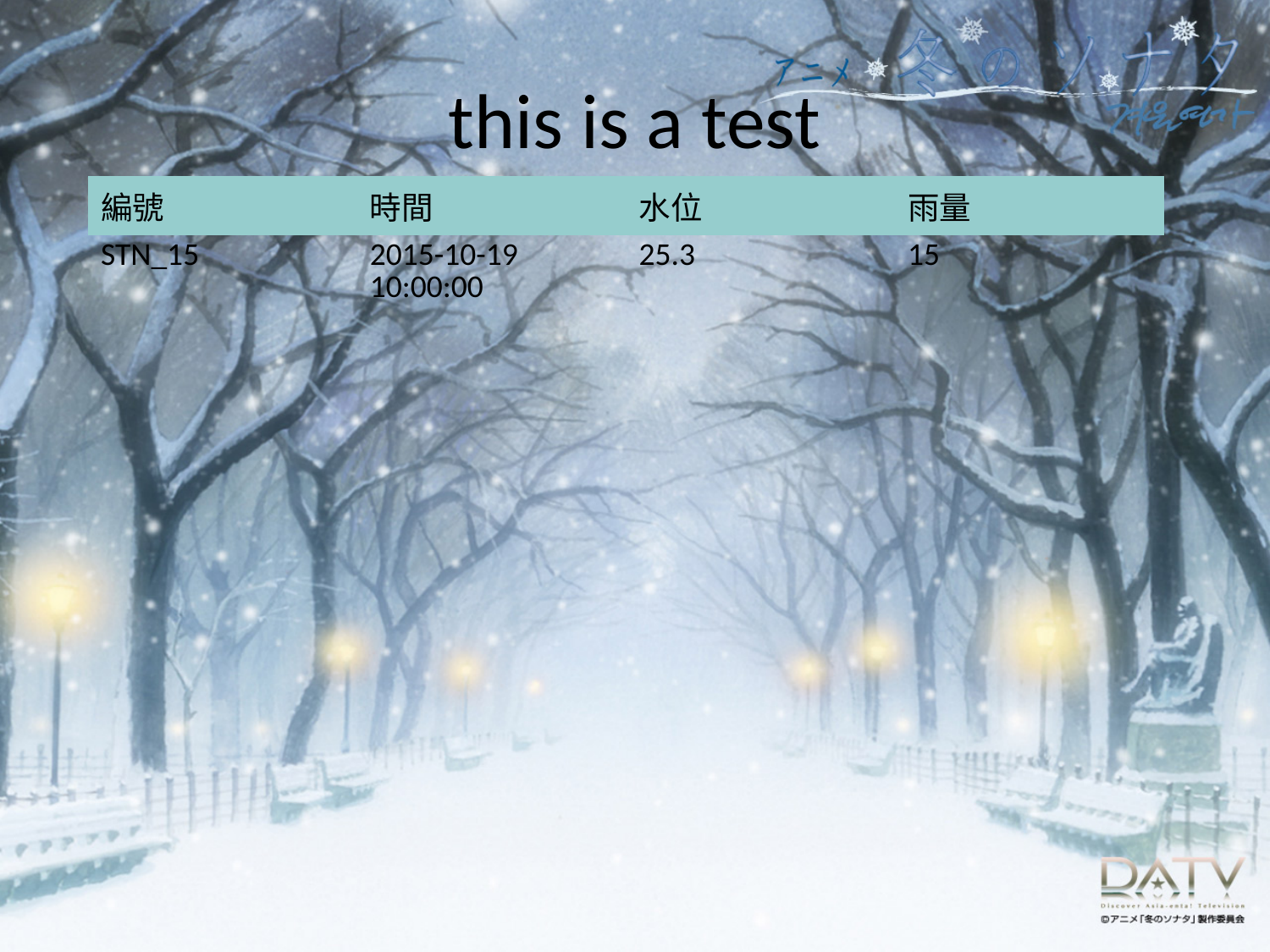

# this is a test
| 編號 | 時間 | 水位 | 雨量 |
| --- | --- | --- | --- |
| STN\_15 | 2015-10-19 10:00:00 | 25.3 | 15 |